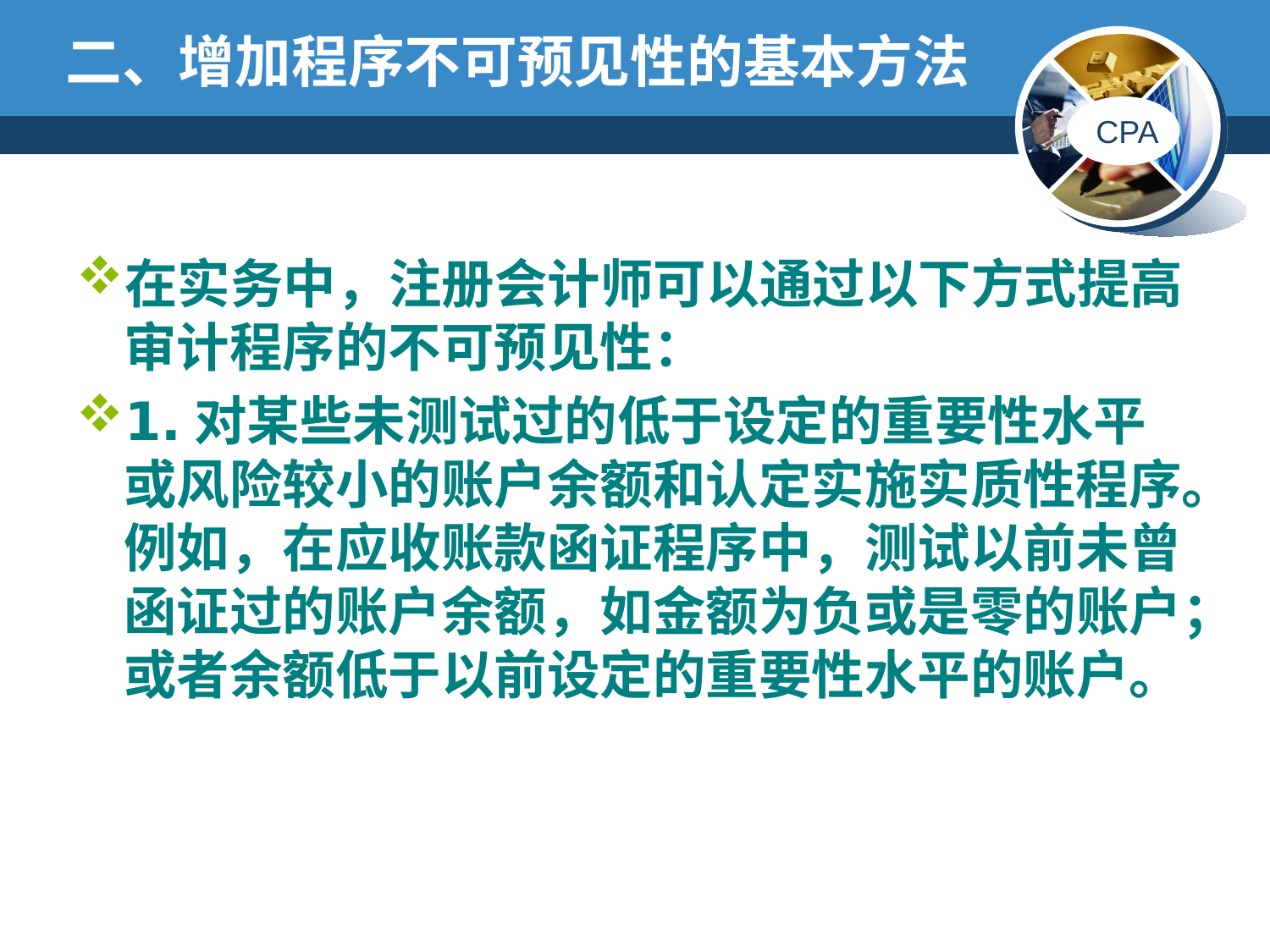

# 二、增加程序不可预见性的基本方法
在实务中，注册会计师可以通过以下方式提高审计程序的不可预见性：
1.对某些未测试过的低于设定的重要性水平或风险较小的账户余额和认定实施实质性程序。例如，在应收账款函证程序中，测试以前未曾函证过的账户余额，如金额为负或是零的账户；或者余额低于以前设定的重要性水平的账户。